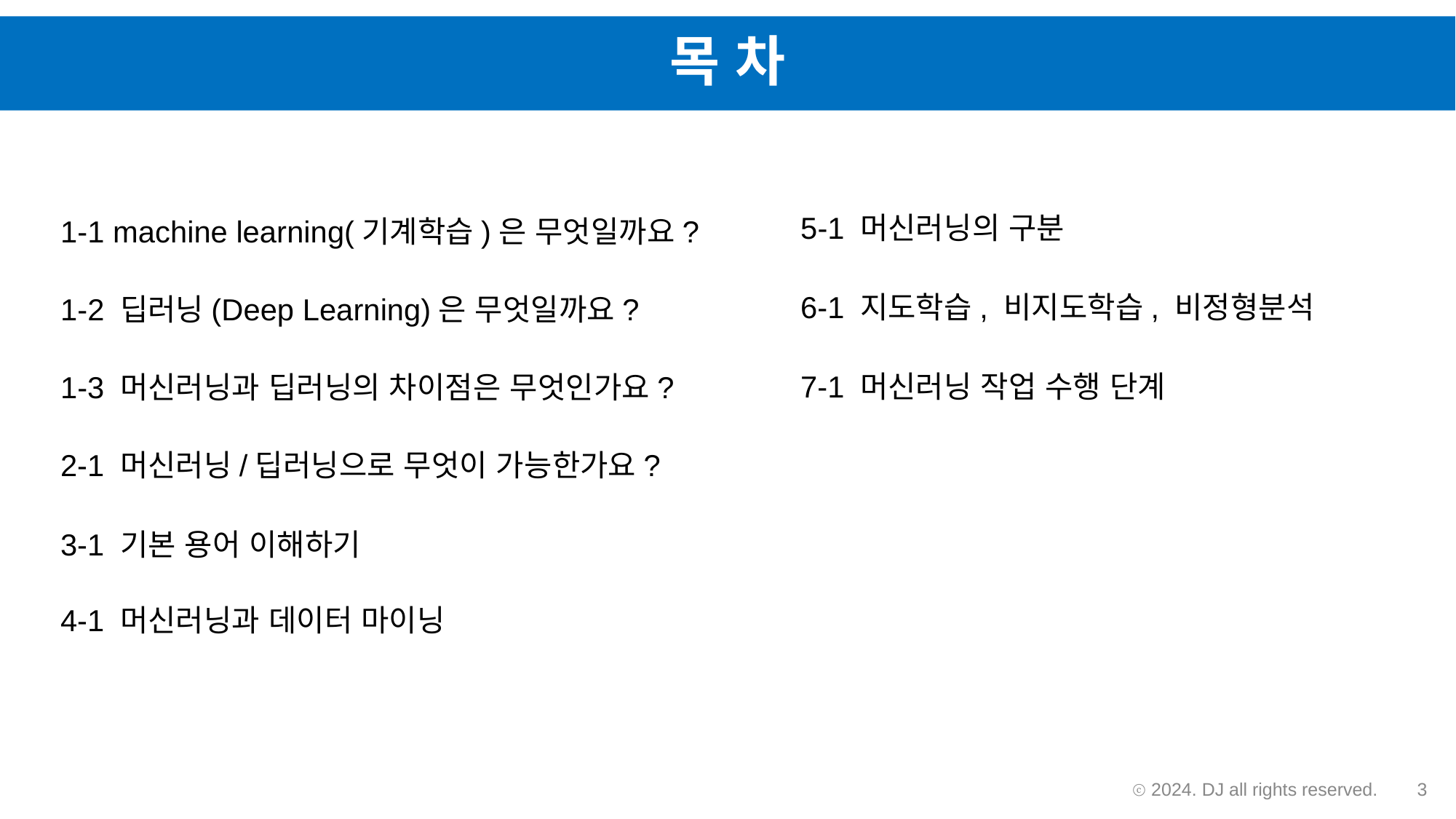

# 목 차
5-1 머신러닝의 구분
1-1 machine learning(기계학습)은 무엇일까요?
6-1 지도학습, 비지도학습, 비정형분석
1-2 딥러닝(Deep Learning)은 무엇일까요?
7-1 머신러닝 작업 수행 단계
1-3 머신러닝과 딥러닝의 차이점은 무엇인가요?
2-1 머신러닝/딥러닝으로 무엇이 가능한가요?
3-1 기본 용어 이해하기
4-1 머신러닝과 데이터 마이닝
ⓒ 2024. DJ all rights reserved.
3